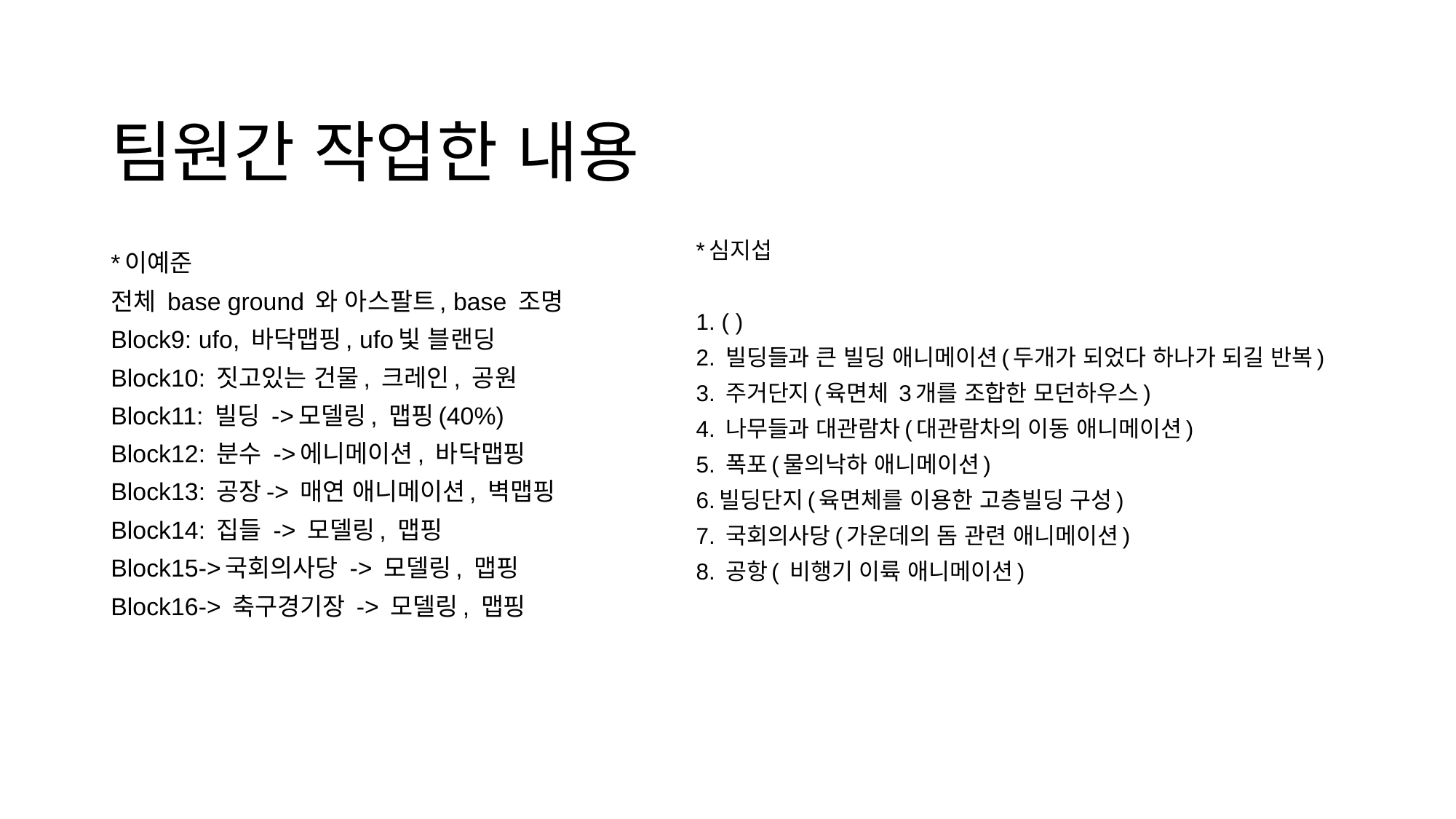

# 팀원간 작업한 내용
*심지섭

1. ( )
2. 빌딩들과 큰 빌딩 애니메이션(두개가 되었다 하나가 되길 반복)
3. 주거단지(육면체 3개를 조합한 모던하우스)
4. 나무들과 대관람차(대관람차의 이동 애니메이션)
5. 폭포(물의낙하 애니메이션)
6.빌딩단지(육면체를 이용한 고층빌딩 구성)
7. 국회의사당(가운데의 돔 관련 애니메이션)
8. 공항( 비행기 이륙 애니메이션)

*이예준
전체 base ground 와 아스팔트, base 조명
Block9: ufo, 바닥맵핑, ufo빛 블랜딩
Block10: 짓고있는 건물, 크레인, 공원
Block11: 빌딩 ->모델링, 맵핑(40%)
Block12: 분수 ->에니메이션, 바닥맵핑
Block13: 공장-> 매연 애니메이션, 벽맵핑
Block14: 집들 -> 모델링, 맵핑
Block15->국회의사당 -> 모델링, 맵핑
Block16-> 축구경기장 -> 모델링, 맵핑